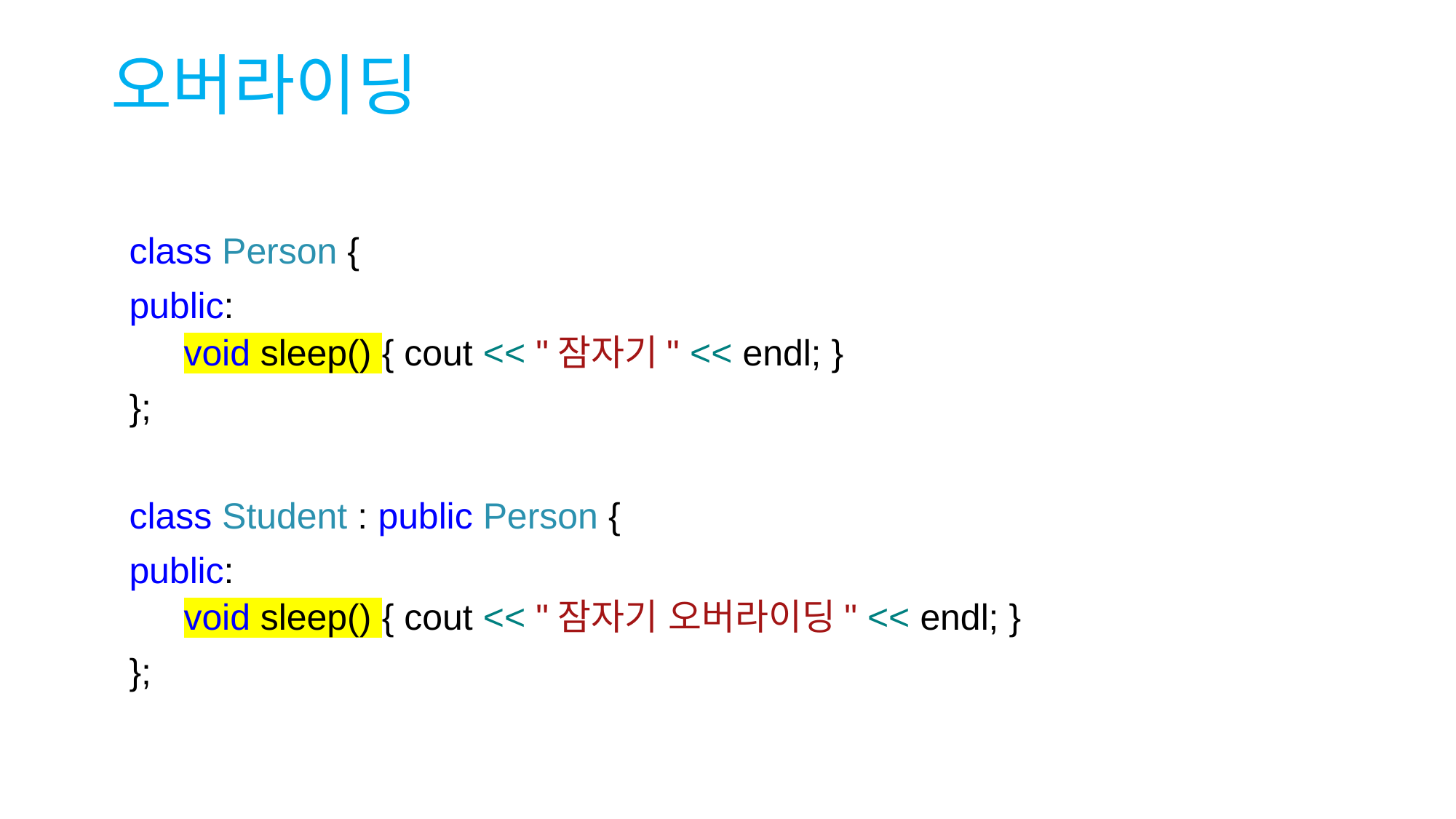

# 오버라이딩

class Person {
public:
void sleep() { cout << "잠자기" << endl; }
};

class Student : public Person {
public:
void sleep() { cout << "잠자기 오버라이딩" << endl; }
};